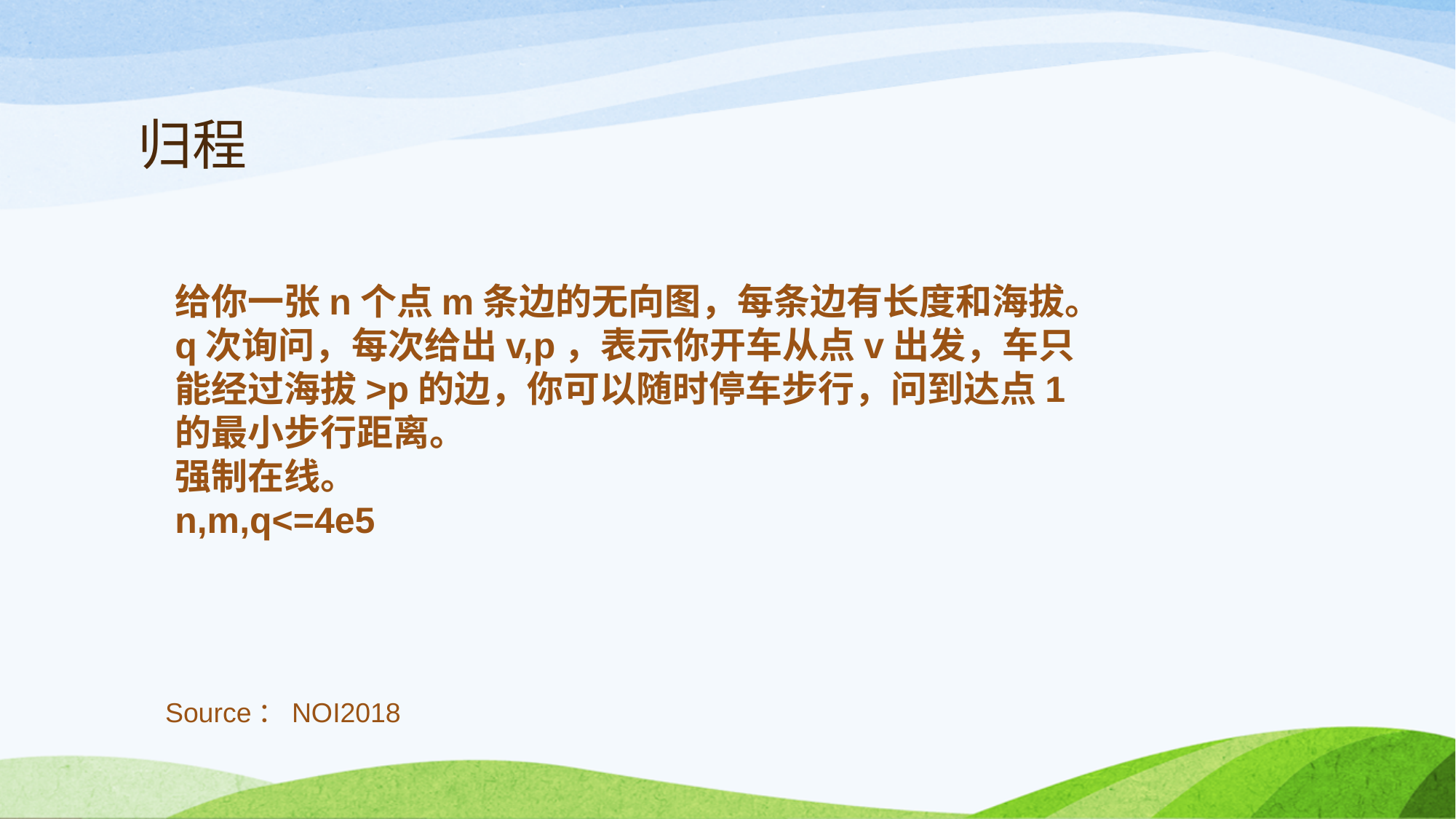

# 归程
给你一张n个点m条边的无向图，每条边有长度和海拔。
q次询问，每次给出v,p，表示你开车从点v出发，车只能经过海拔>p的边，你可以随时停车步行，问到达点1的最小步行距离。
强制在线。
n,m,q<=4e5
Source：NOI2018